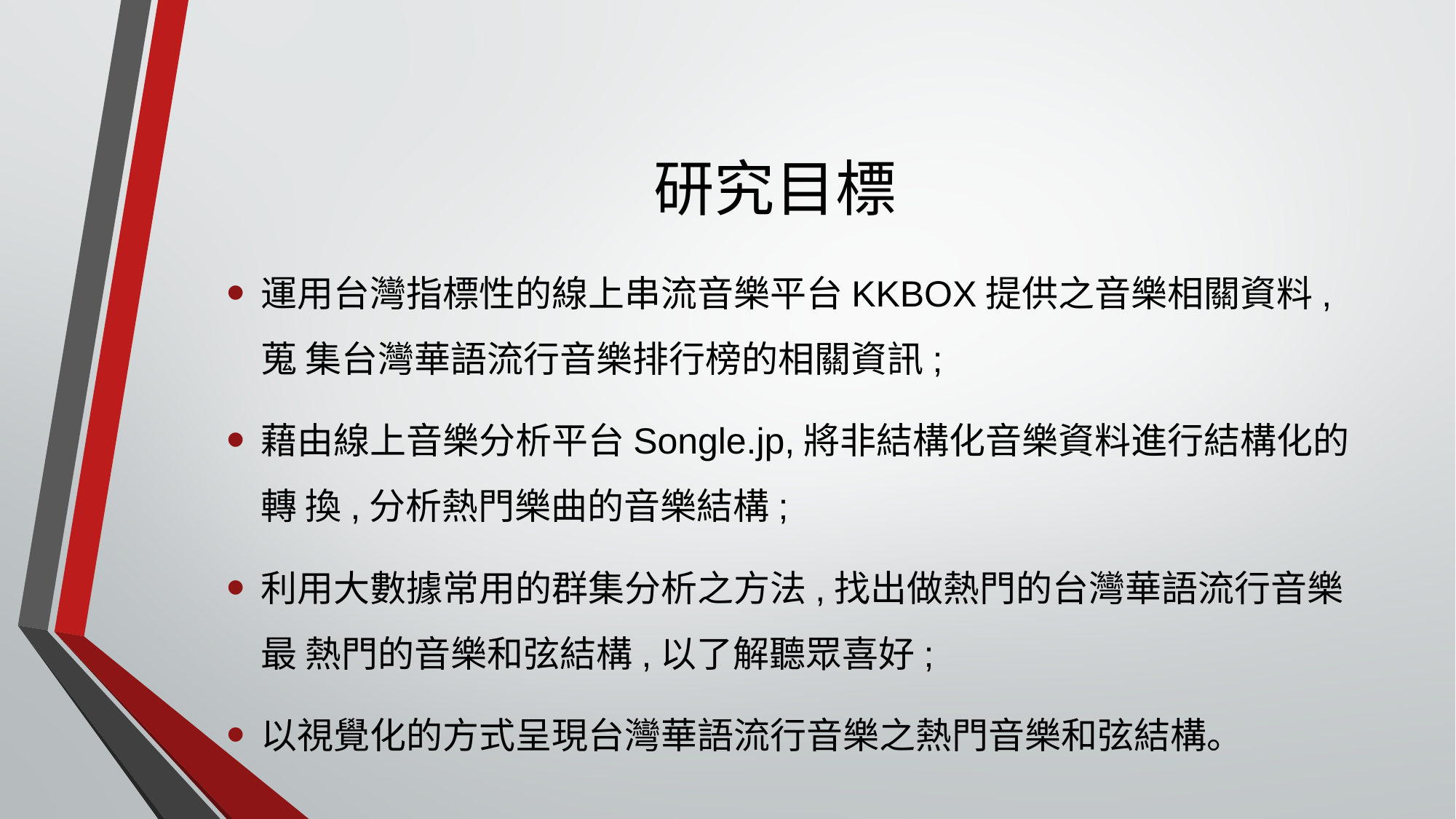

# 研究目標
運用台灣指標性的線上串流音樂平台KKBOX提供之音樂相關資料,蒐 集台灣華語流行音樂排行榜的相關資訊;
藉由線上音樂分析平台Songle.jp,將非結構化音樂資料進行結構化的轉 換,分析熱門樂曲的音樂結構;
利用大數據常用的群集分析之方法,找出做熱門的台灣華語流行音樂最 熱門的音樂和弦結構,以了解聽眾喜好;
以視覺化的方式呈現台灣華語流行音樂之熱門音樂和弦結構。